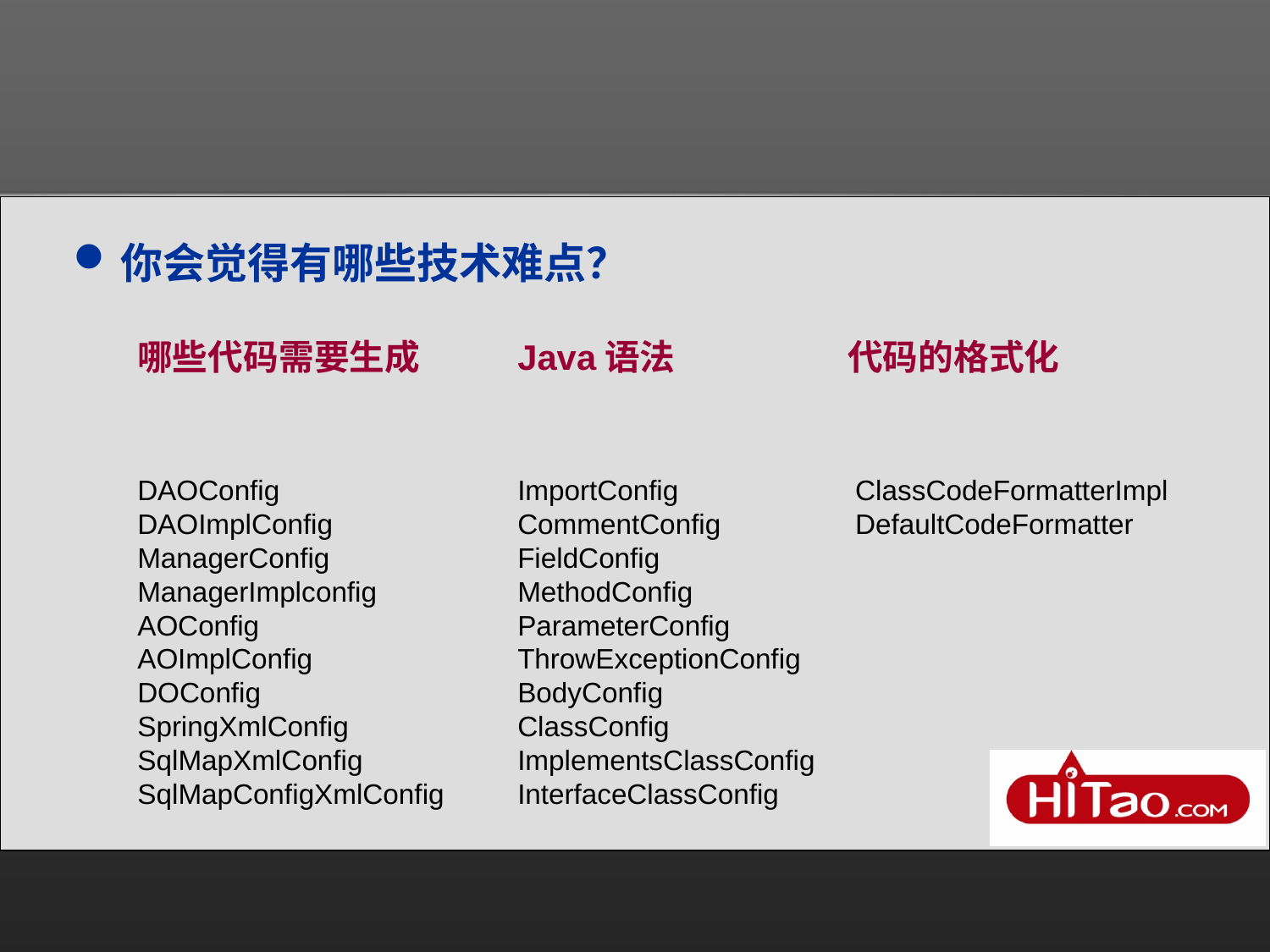

你会觉得有哪些技术难点？
哪些代码需要生成
Java语法
代码的格式化
ClassCodeFormatterImpl
DefaultCodeFormatter
DAOConfig
DAOImplConfig
ManagerConfig
ManagerImplconfig
AOConfig
AOImplConfig
DOConfig
SpringXmlConfig
SqlMapXmlConfig
SqlMapConfigXmlConfig

ImportConfig
CommentConfig
FieldConfig
MethodConfig
ParameterConfig
ThrowExceptionConfig
BodyConfig
ClassConfig
ImplementsClassConfig
InterfaceClassConfig